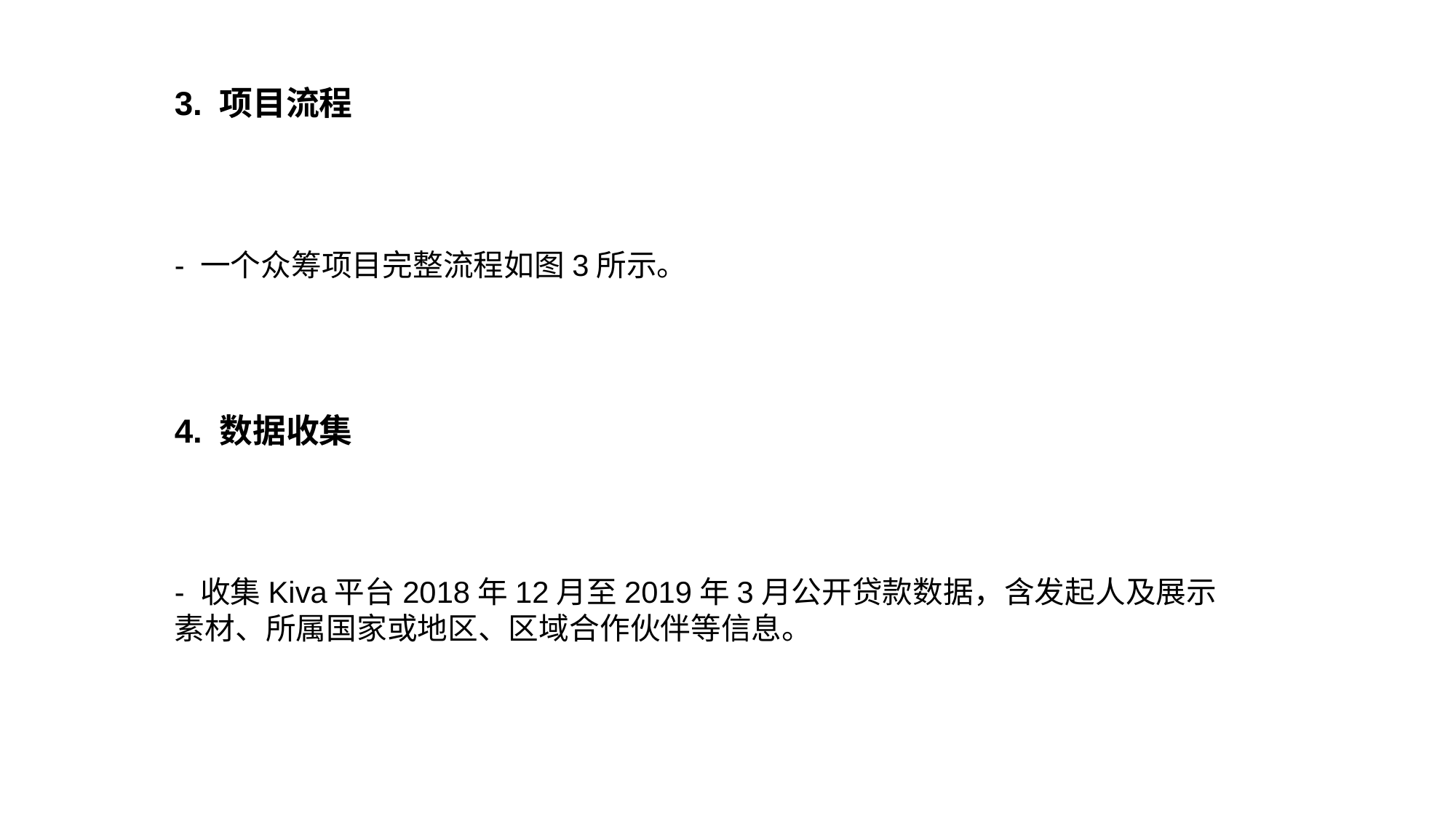

3. 项目流程

- 一个众筹项目完整流程如图3所示。
4. 数据收集
- 收集Kiva平台2018年12月至2019年3月公开贷款数据，含发起人及展示素材、所属国家或地区、区域合作伙伴等信息。